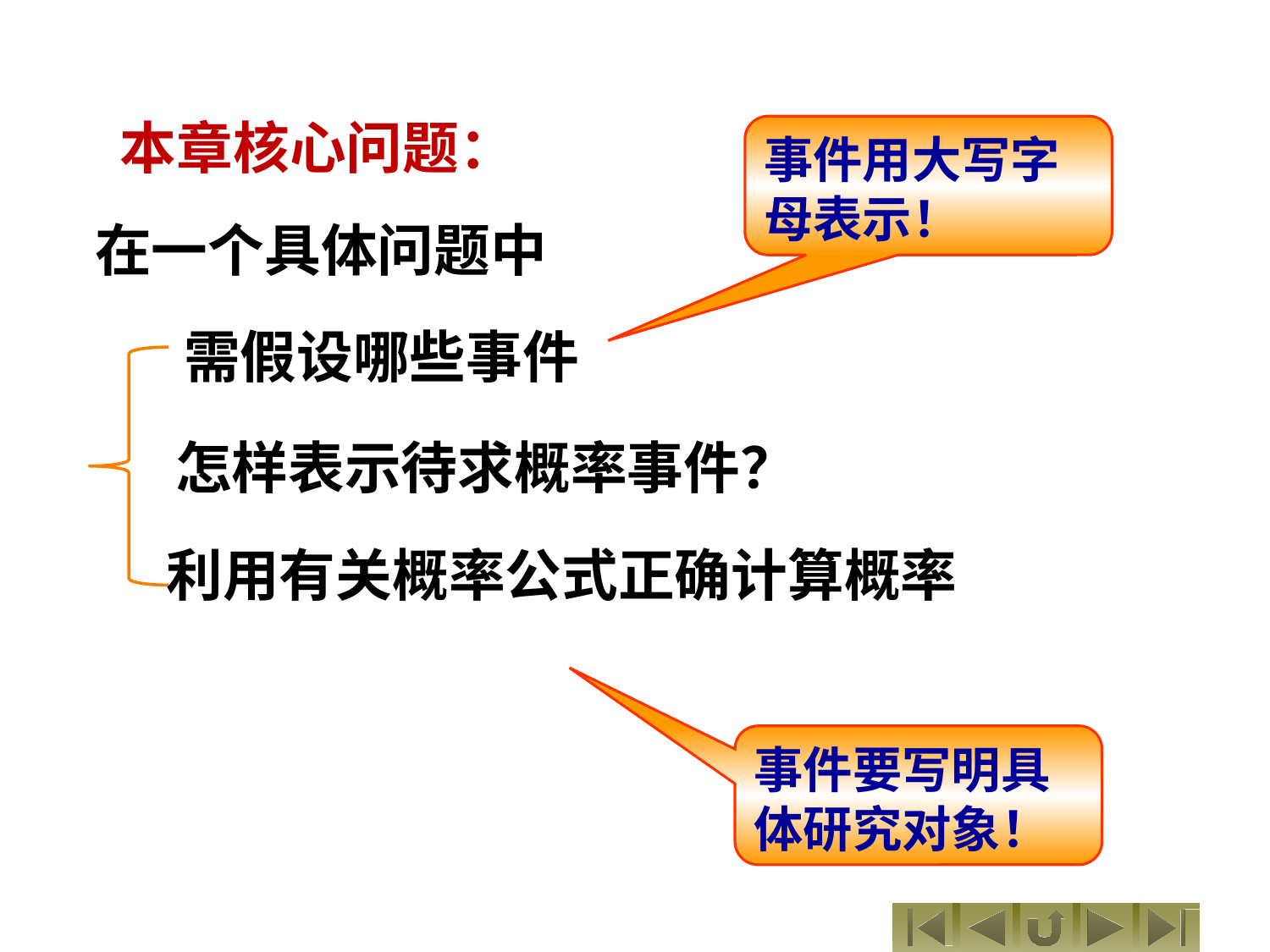

本章核心问题：
事件用大写字母表示！
在一个具体问题中
需假设哪些事件

怎样表示待求概率事件？
利用有关概率公式正确计算概率
事件要写明具体研究对象！